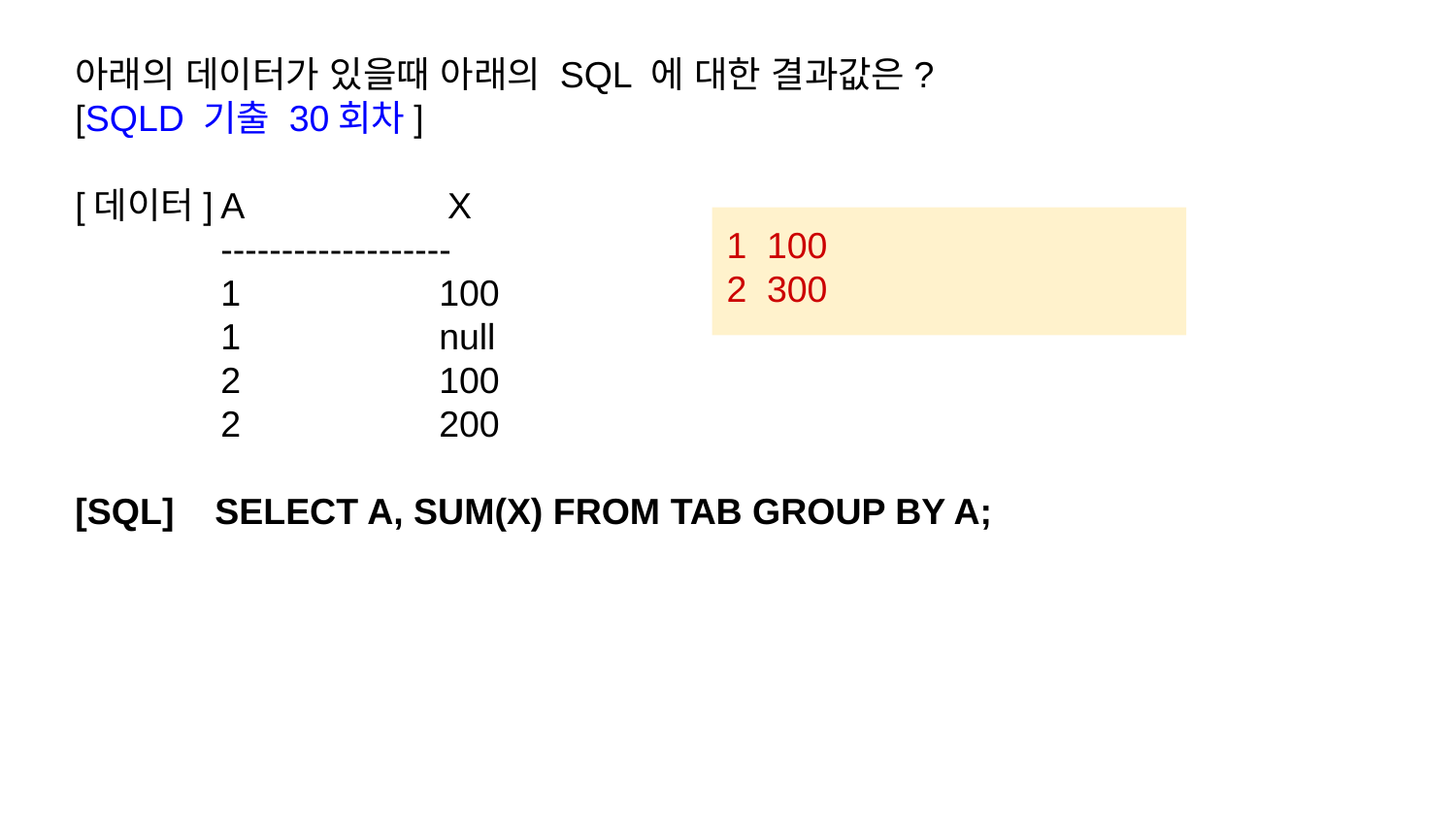

아래의 데이터가 있을때 아래의 SQL 에 대한 결과값은?
[SQLD 기출 30회차]

[데이터]	A    	        X
-------------------
1      	100
1      	null
2      	100
2      	200

[SQL]    SELECT A, SUM(X) FROM TAB GROUP BY A;
1  100
2  300